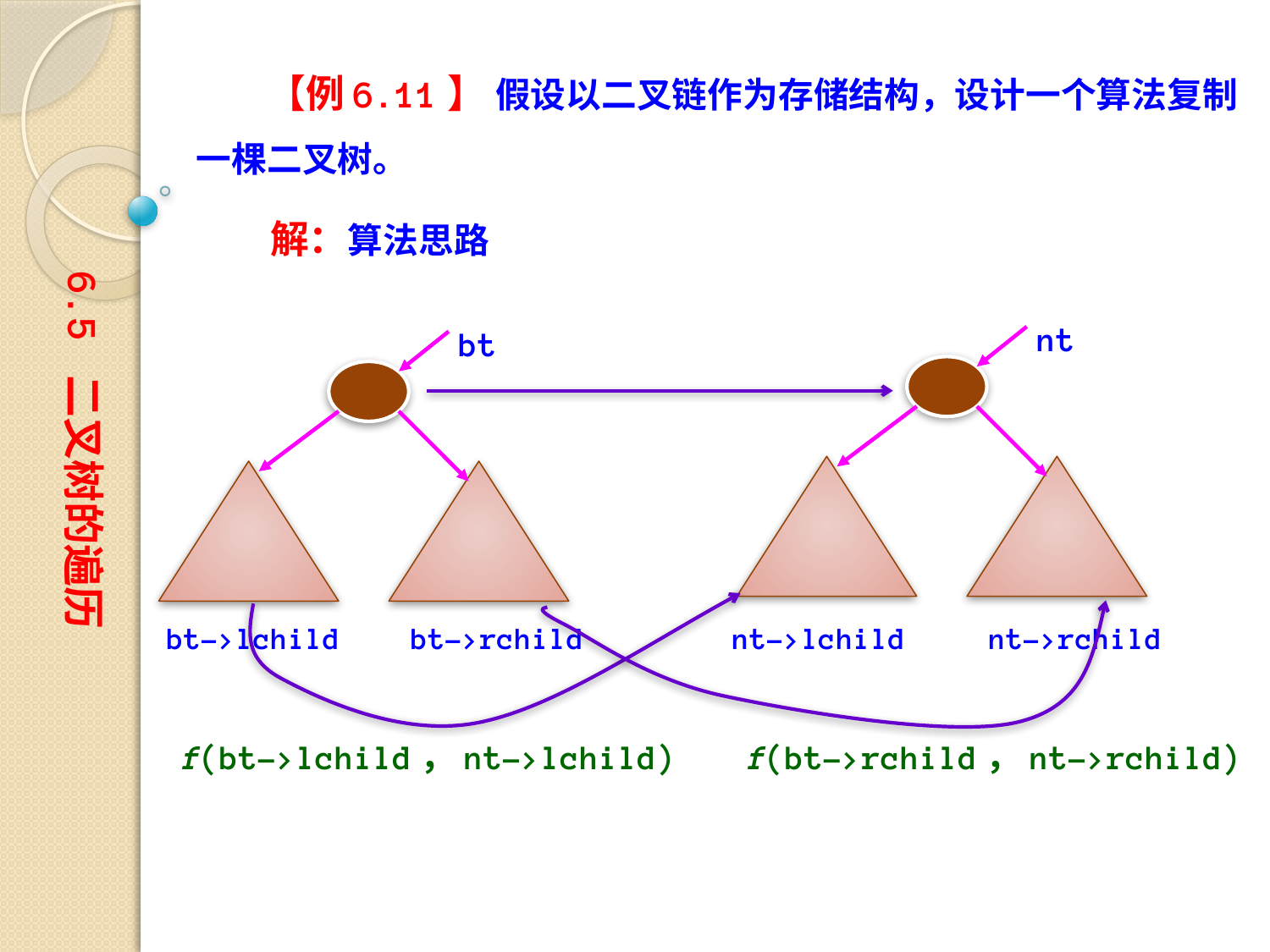

【例6.11】 假设以二叉链作为存储结构，设计一个算法复制一棵二叉树。
6.5 二叉树的遍历
解：算法思路
nt
bt

f(bt->lchild，nt->lchild)

f(bt->rchild，nt->rchild)
bt->lchild
bt->rchild
nt->lchild
nt->rchild